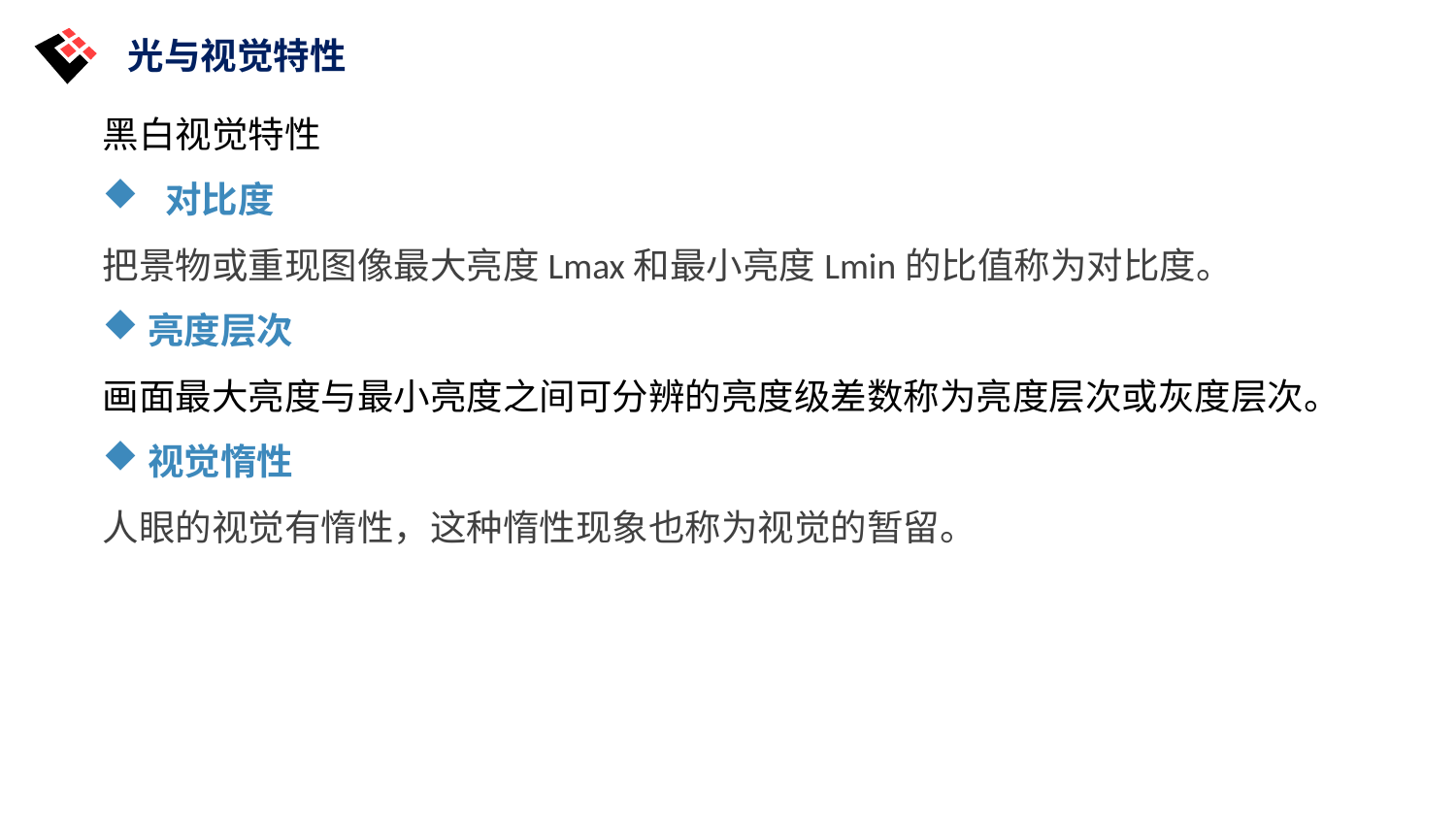

光与视觉特性

黑白视觉特性
 对比度
把景物或重现图像最大亮度Lmax和最小亮度Lmin的比值称为对比度。
亮度层次
画面最大亮度与最小亮度之间可分辨的亮度级差数称为亮度层次或灰度层次。
视觉惰性
人眼的视觉有惰性，这种惰性现象也称为视觉的暂留。